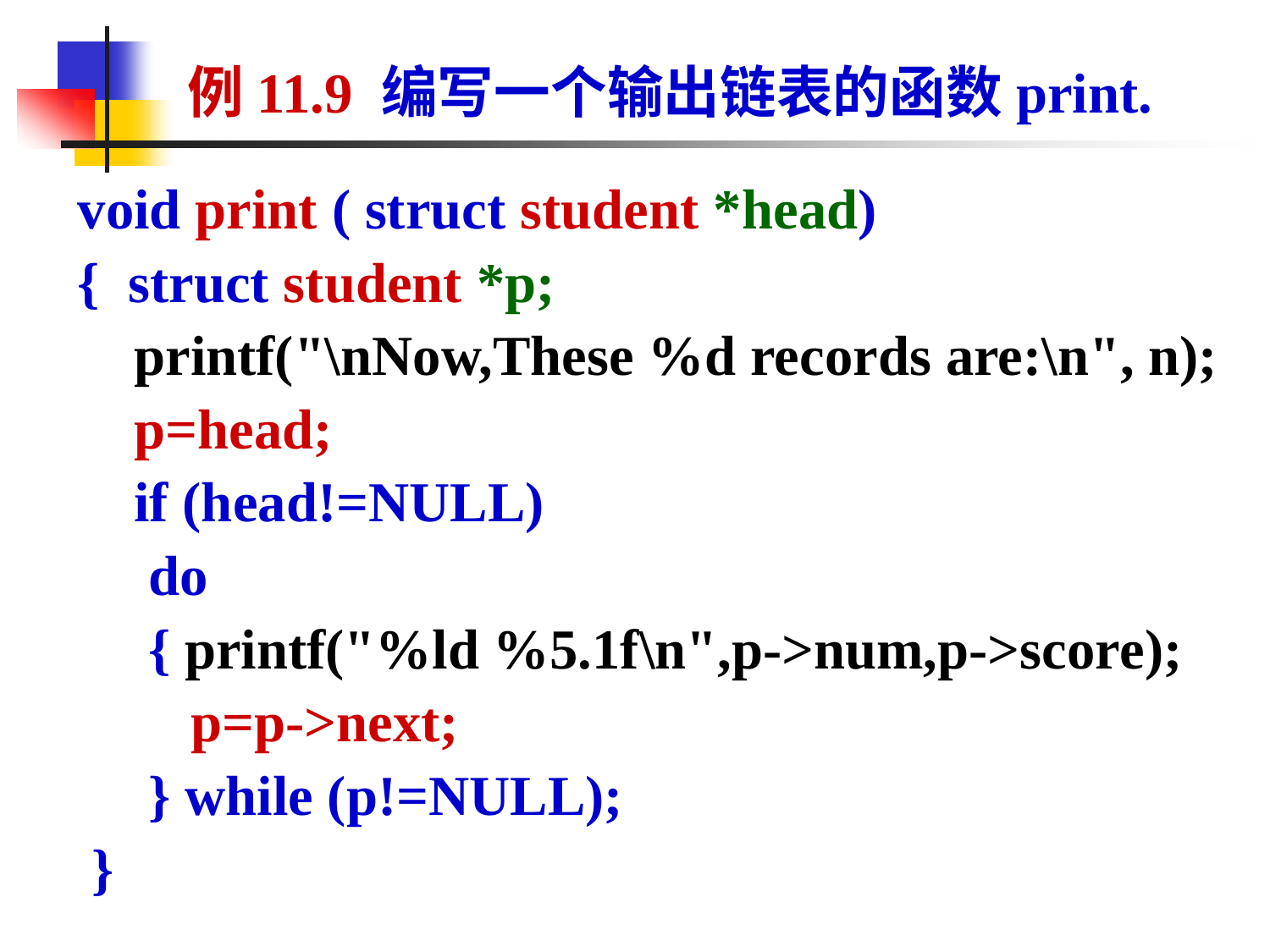

例11.9 编写一个输出链表的函数print.
void print ( struct student *head)
{  struct student *p;
    printf("\nNow,These %d records are:\n", n);
    p=head;
    if (head!=NULL)
     do
     { printf("%ld %5.1f\n",p->num,p->score);
        p=p->next;
     } while (p!=NULL);
 }